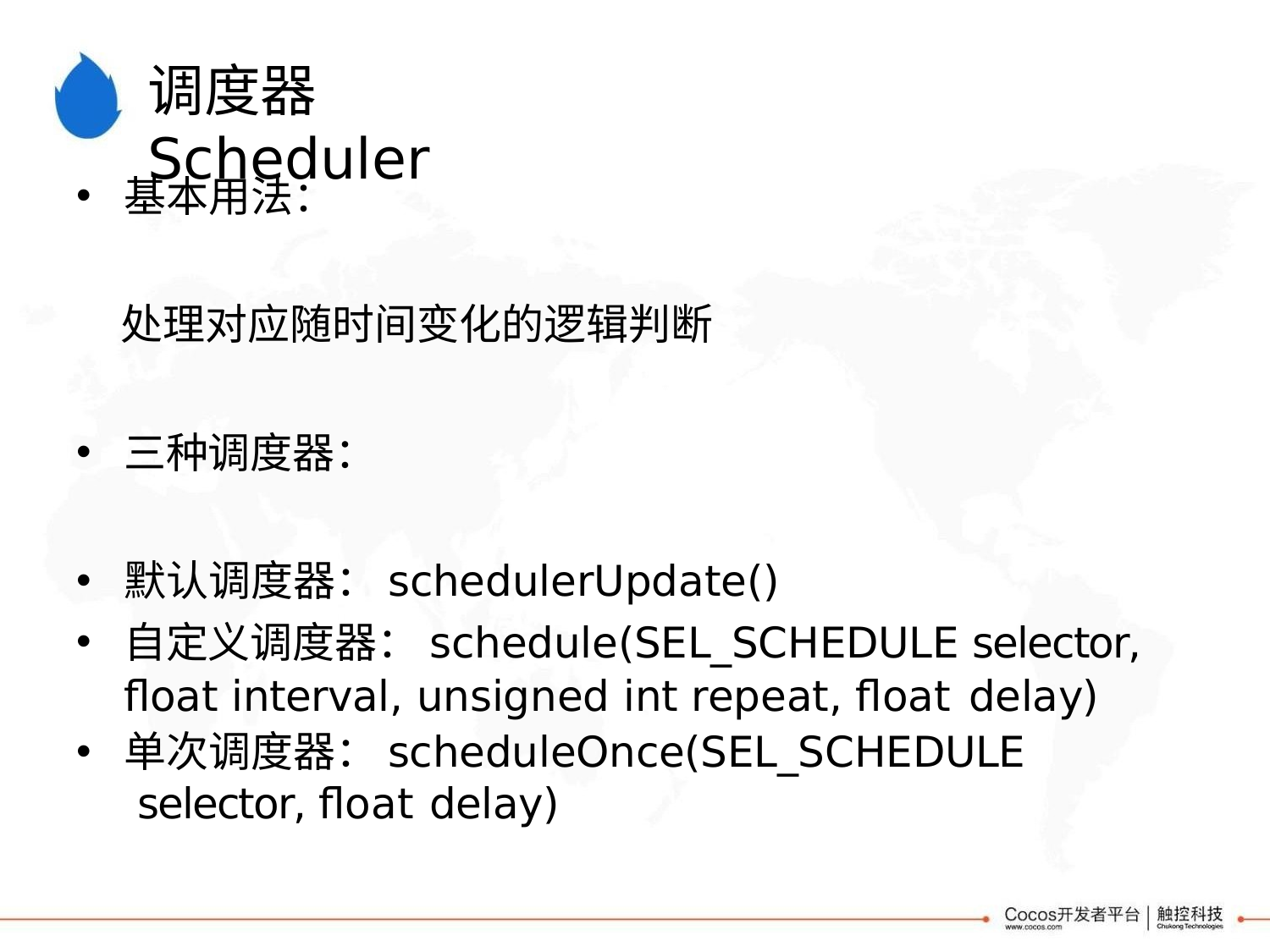

# 调度器Scheduler
基本用法：

处理对应随时间变化的逻辑判断

三种调度器：

默认调度器：schedulerUpdate()
自定义调度器：schedule(SEL_SCHEDULE selector,
float interval, unsigned int repeat, float delay)
单次调度器：scheduleOnce(SEL_SCHEDULE  selector, float delay)